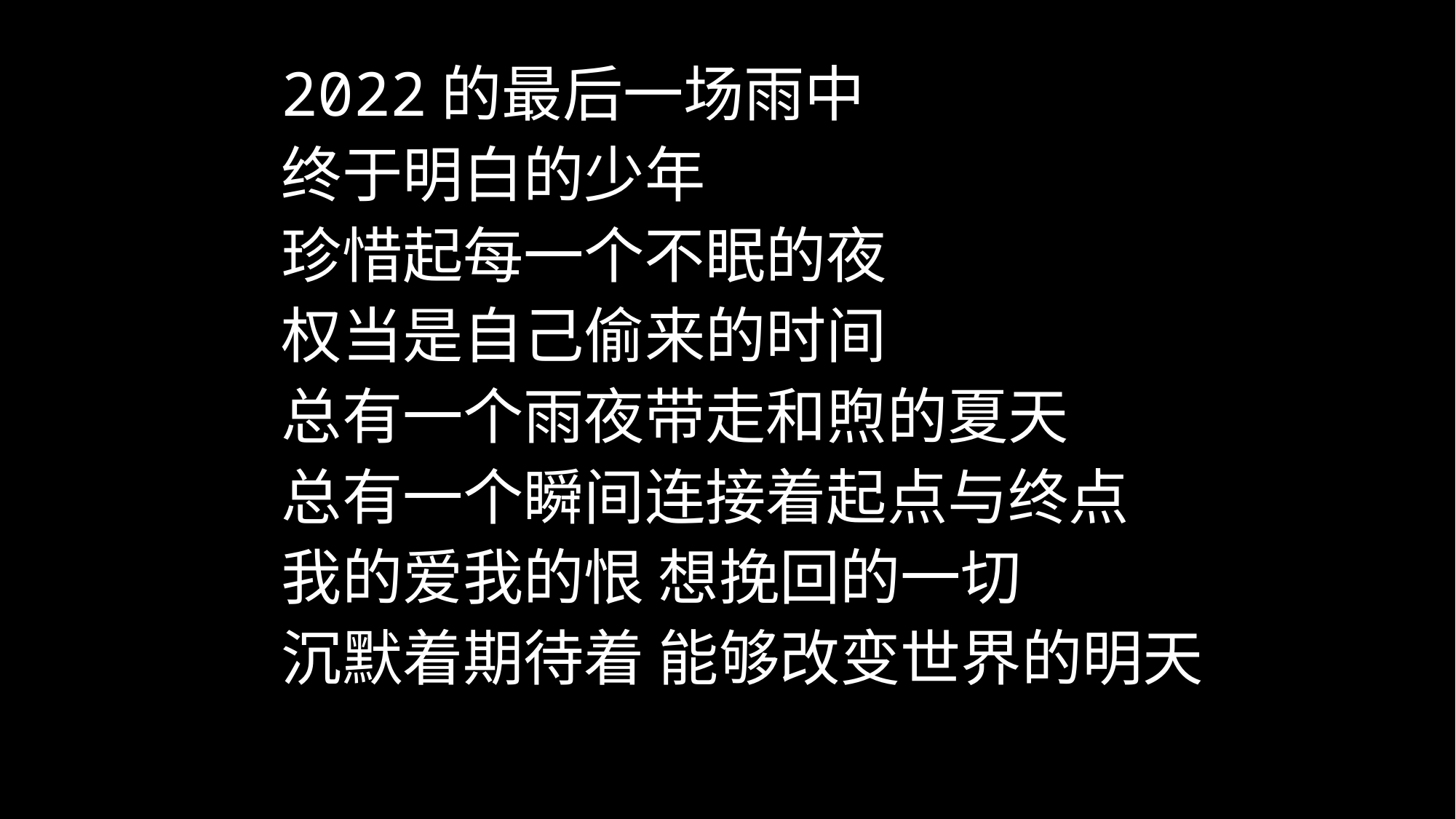

2022的最后一场雨中
终于明白的少年
珍惜起每一个不眠的夜
权当是自己偷来的时间
总有一个雨夜带走和煦的夏天
总有一个瞬间连接着起点与终点
我的爱我的恨 想挽回的一切
沉默着期待着 能够改变世界的明天